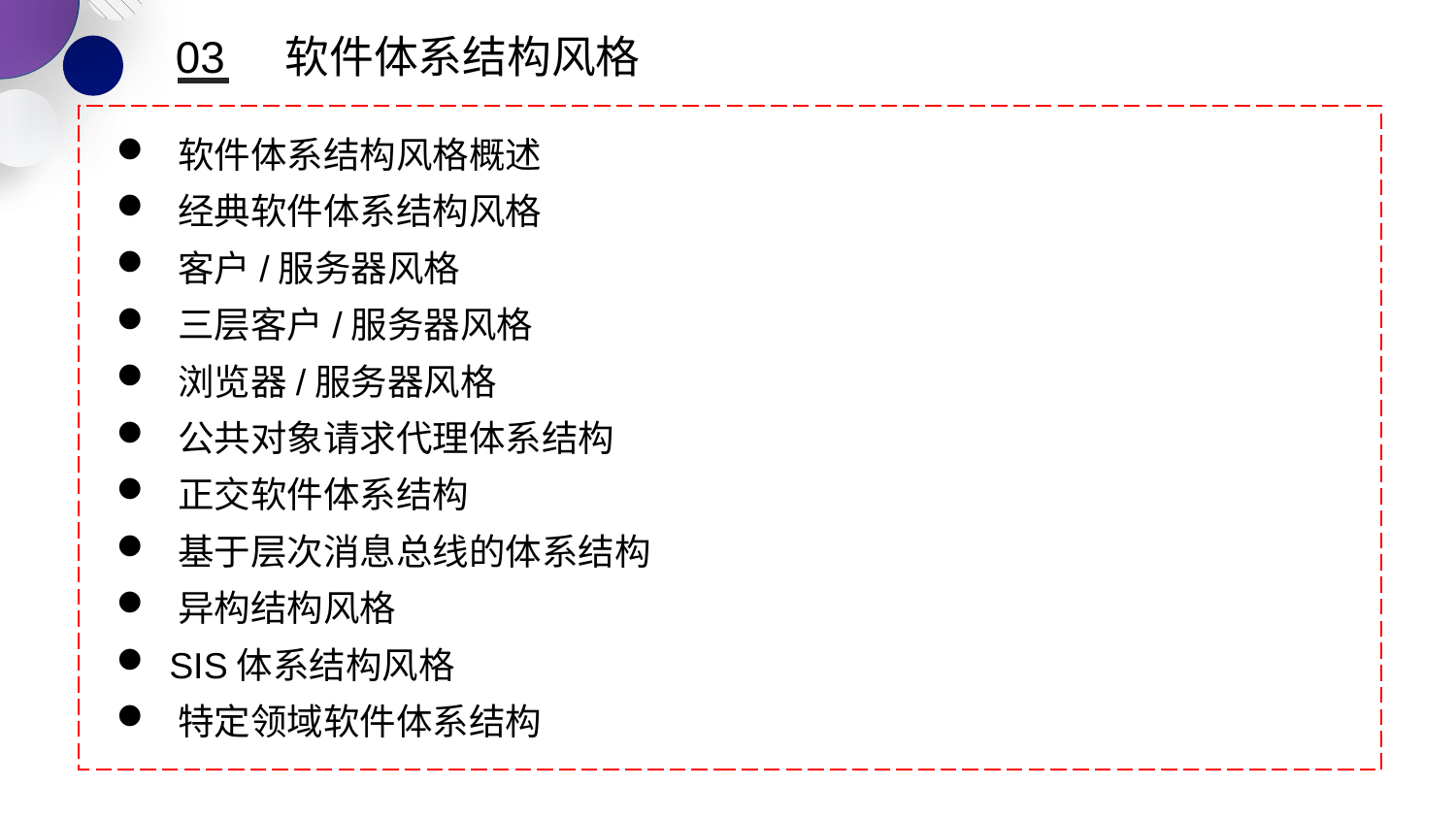

03    软件体系结构风格

  软件体系结构风格概述
  经典软件体系结构风格
  客户/服务器风格
  三层客户/服务器风格
  浏览器/服务器风格
  公共对象请求代理体系结构
  正交软件体系结构
  基于层次消息总线的体系结构
  异构结构风格
  SIS体系结构风格
  特定领域软件体系结构